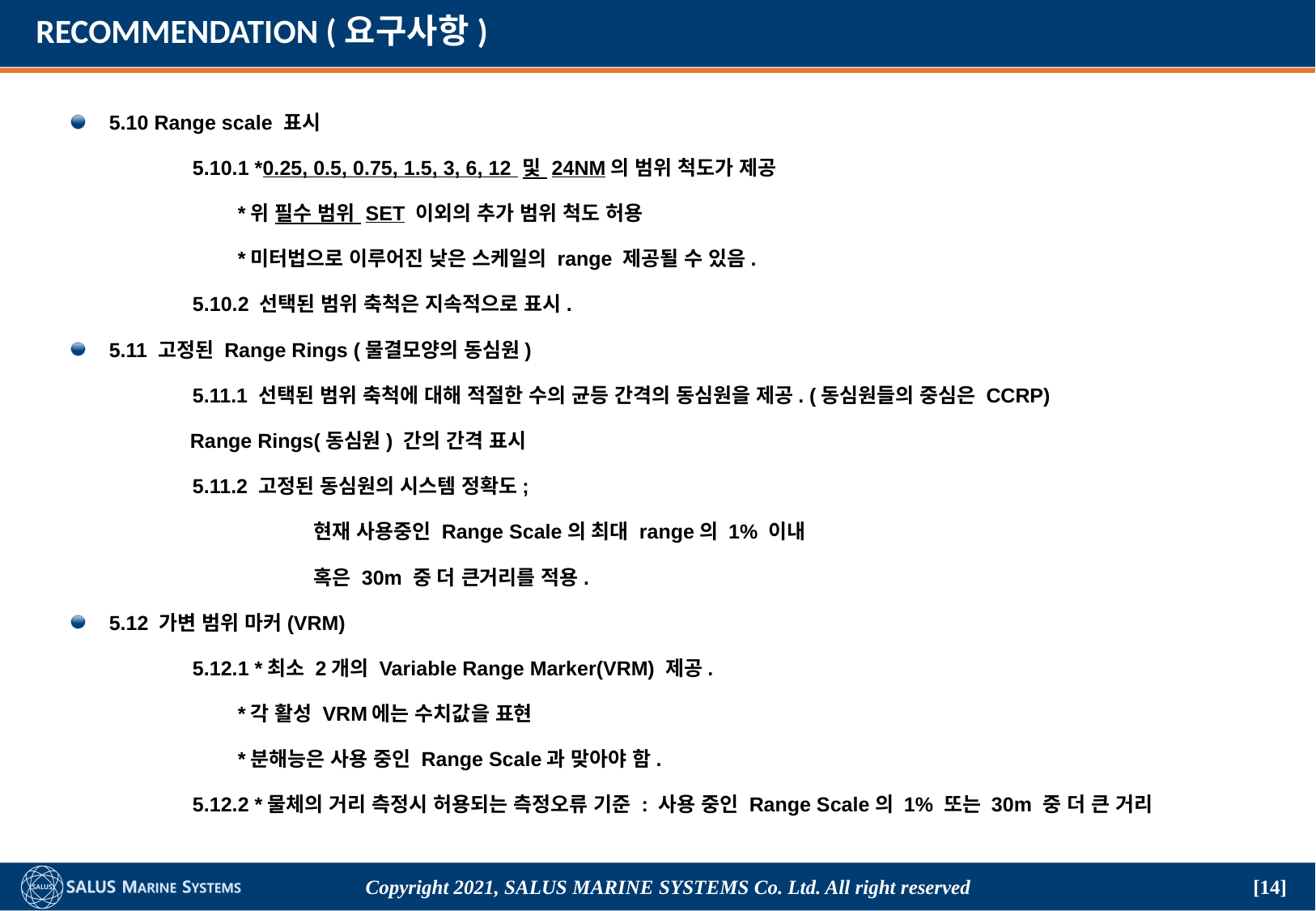

# RECOMMENDATION (요구사항)
5.10 Range scale 표시
	5.10.1 *0.25, 0.5, 0.75, 1.5, 3, 6, 12 및 24NM의 범위 척도가 제공
	        *위 필수 범위 SET 이외의 추가 범위 척도 허용
	        *미터법으로 이루어진 낮은 스케일의 range 제공될 수 있음.
	5.10.2 선택된 범위 축척은 지속적으로 표시.
5.11 고정된 Range Rings (물결모양의 동심원)
	5.11.1 선택된 범위 축척에 대해 적절한 수의 균등 간격의 동심원을 제공. (동심원들의 중심은 CCRP)
                     Range Rings(동심원) 간의 간격 표시
	5.11.2 고정된 동심원의 시스템 정확도;
		현재 사용중인 Range Scale의 최대 range의 1% 이내
		혹은 30m 중 더 큰거리를 적용.
5.12 가변 범위 마커(VRM)
	5.12.1 *최소 2개의 Variable Range Marker(VRM) 제공.
	        *각 활성 VRM에는 수치값을 표현
	        *분해능은 사용 중인 Range Scale과 맞아야 함.
	5.12.2 *물체의 거리 측정시 허용되는 측정오류 기준 : 사용 중인 Range Scale의 1% 또는 30m 중 더 큰 거리

Copyright 2021, SALUS Marine Systems Co. Ltd. All right reserved
[14]